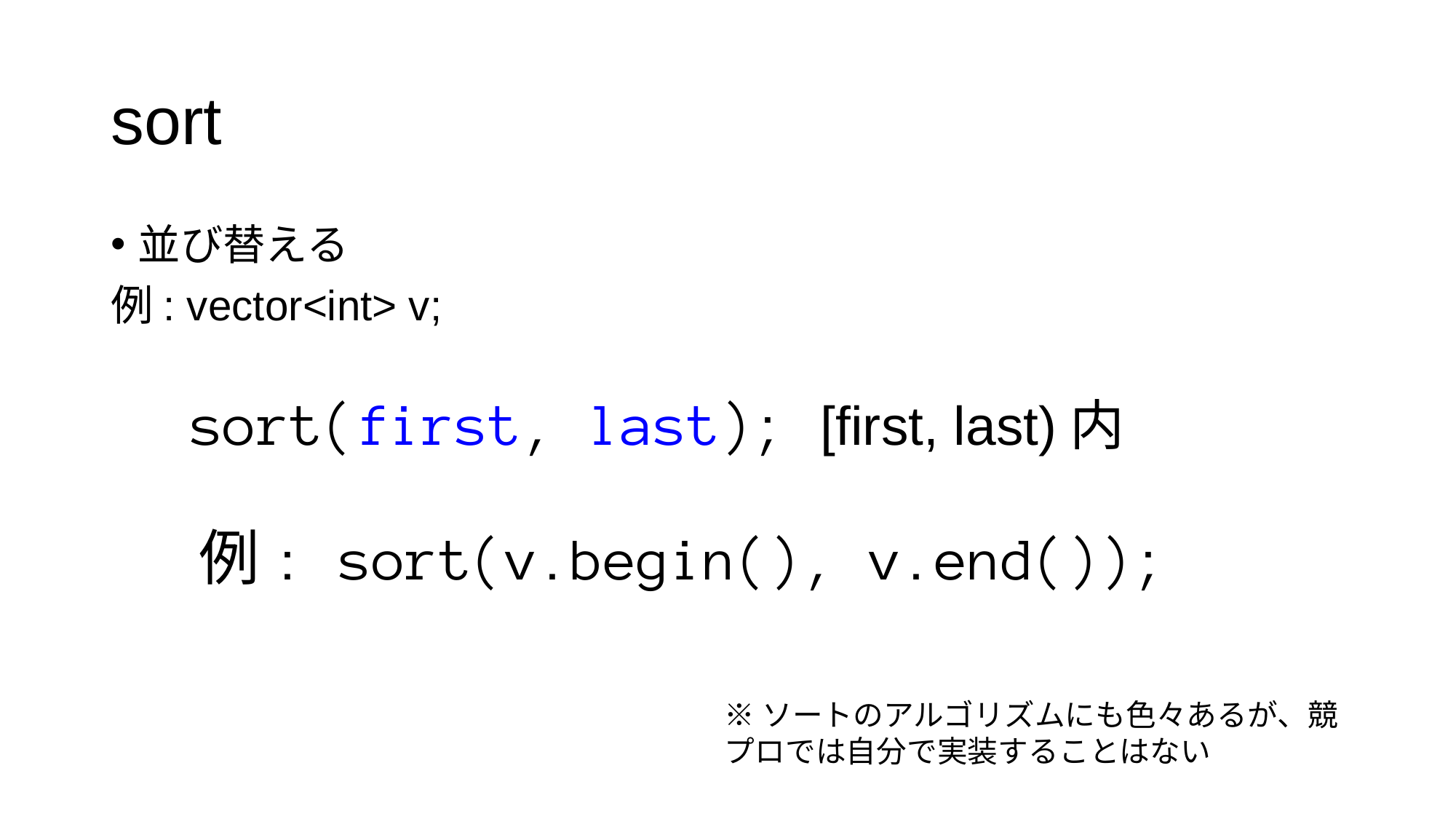

# sort
並び替える
例: vector<int> v;

sort(first, last); [first, last)内
例: sort(v.begin(), v.end());
※ソートのアルゴリズムにも色々あるが、競プロでは自分で実装することはない